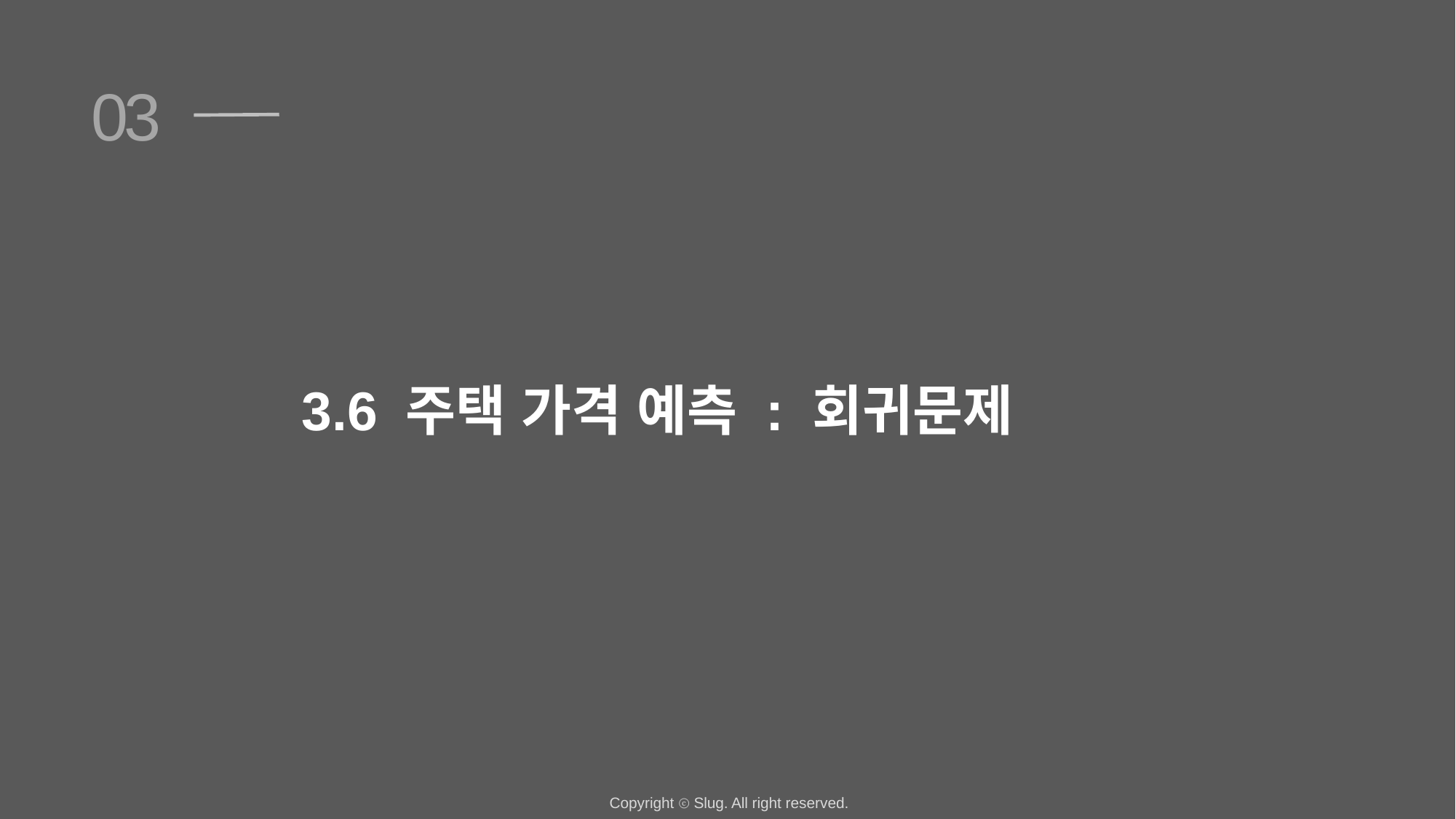

03
3.6 주택 가격 예측 : 회귀문제
Copyright ⓒ Slug. All right reserved.